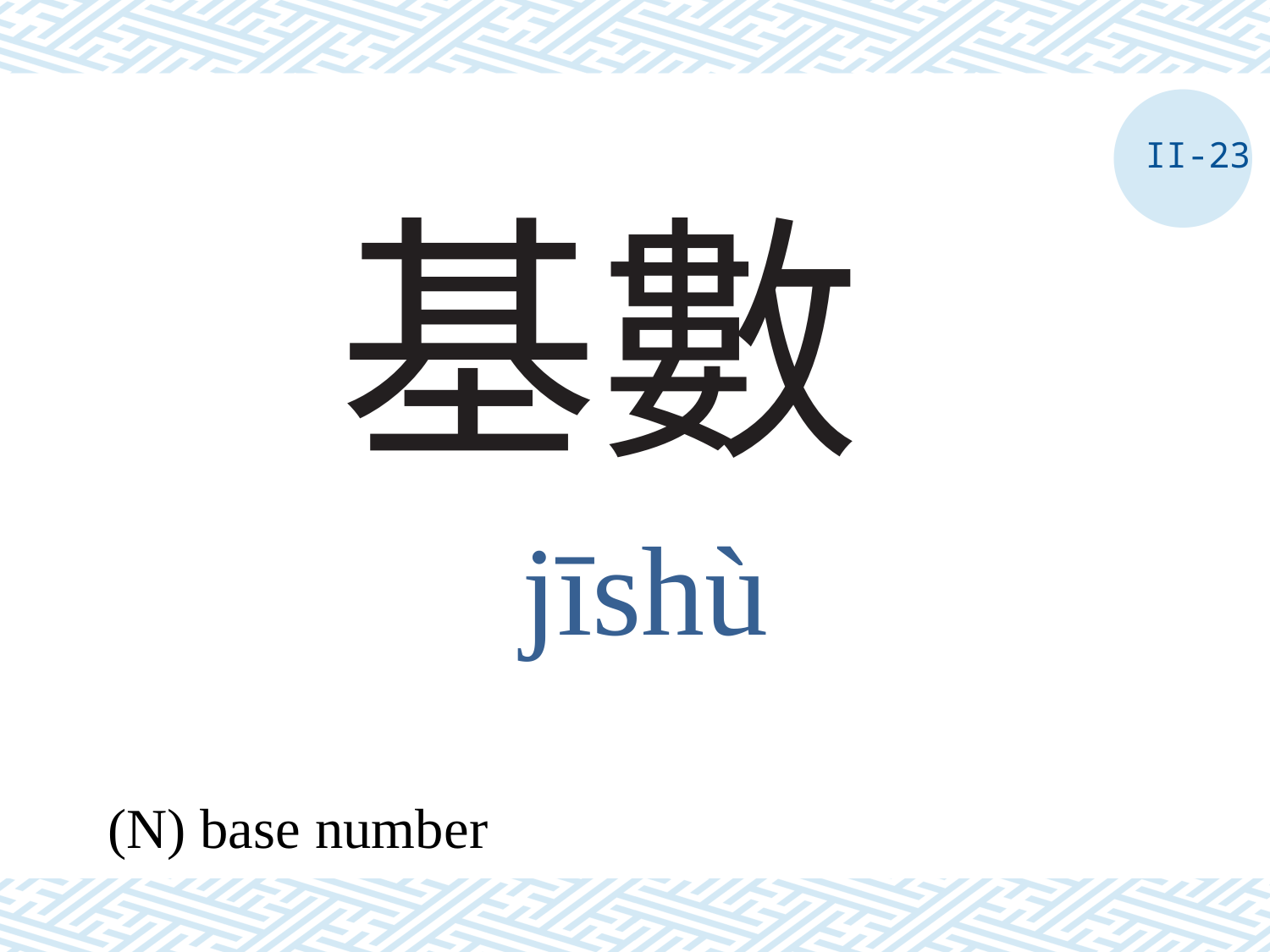

II-23

# 基數
jīshù
(N) base number